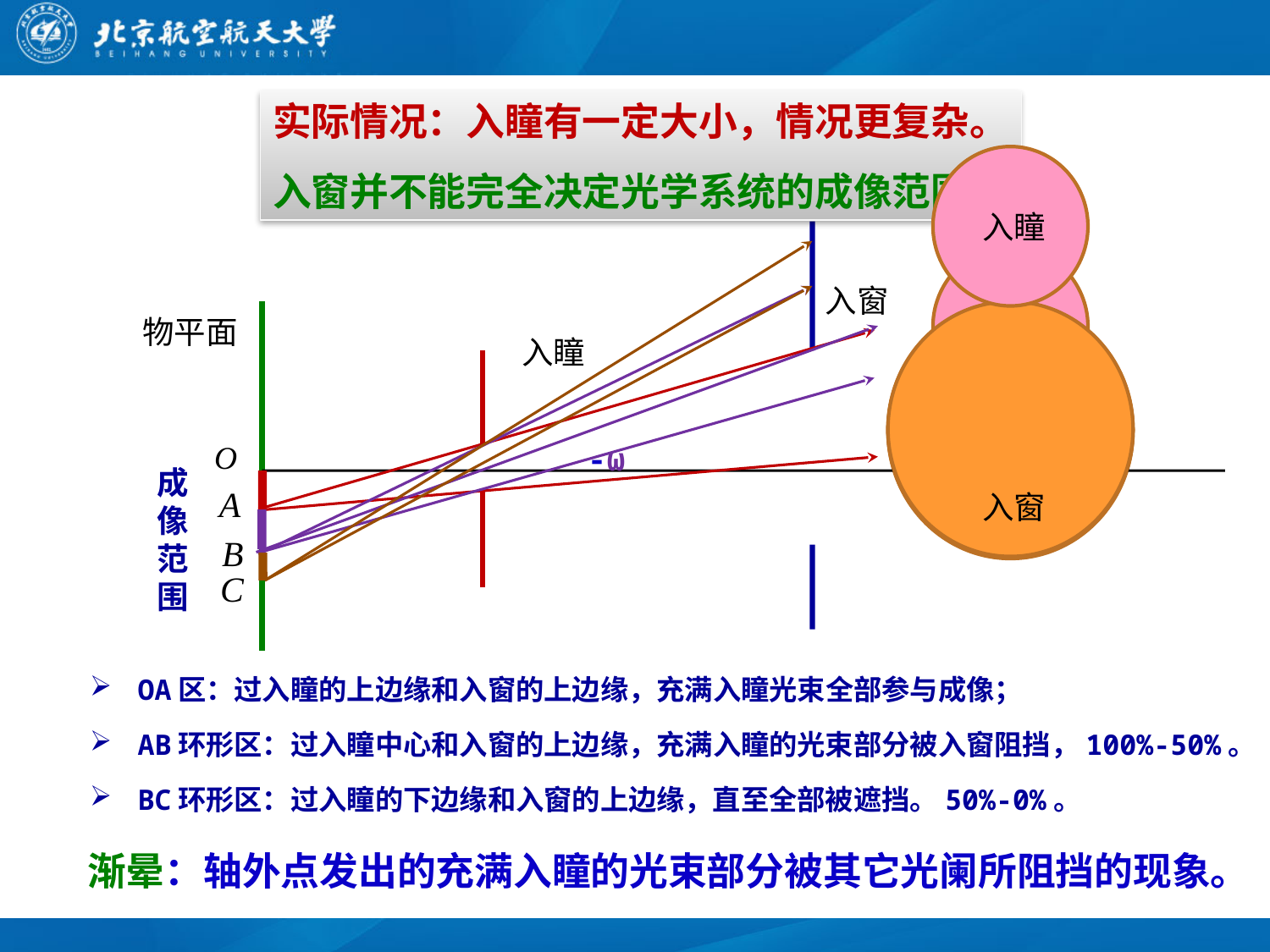

实际情况：入瞳有一定大小，情况更复杂。
入窗并不能完全决定光学系统的成像范围。

入瞳

入瞳

A

入窗
入瞳

物平面

入瞳
O
-ω
成
像
范
围

入窗
入窗
入窗

B

C
OA区：过入瞳的上边缘和入窗的上边缘，充满入瞳光束全部参与成像；
AB环形区：过入瞳中心和入窗的上边缘，充满入瞳的光束部分被入窗阻挡，100%-50%。
BC环形区：过入瞳的下边缘和入窗的上边缘，直至全部被遮挡。50%-0%。
渐晕：轴外点发出的充满入瞳的光束部分被其它光阑所阻挡的现象。